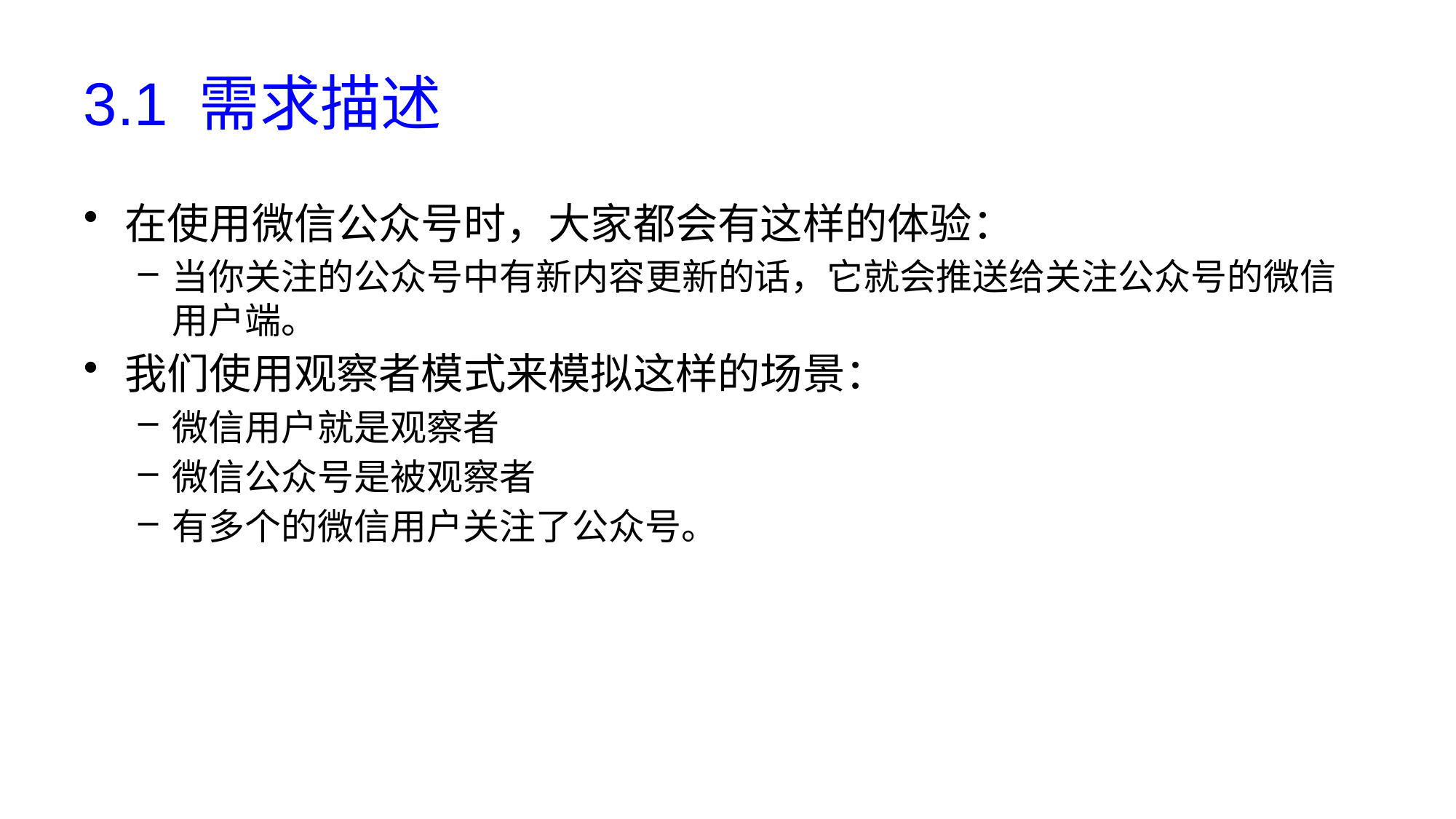

# 3.1 需求描述
在使用微信公众号时，大家都会有这样的体验：
当你关注的公众号中有新内容更新的话，它就会推送给关注公众号的微信用户端。
我们使用观察者模式来模拟这样的场景：
微信用户就是观察者
微信公众号是被观察者
有多个的微信用户关注了公众号。
36